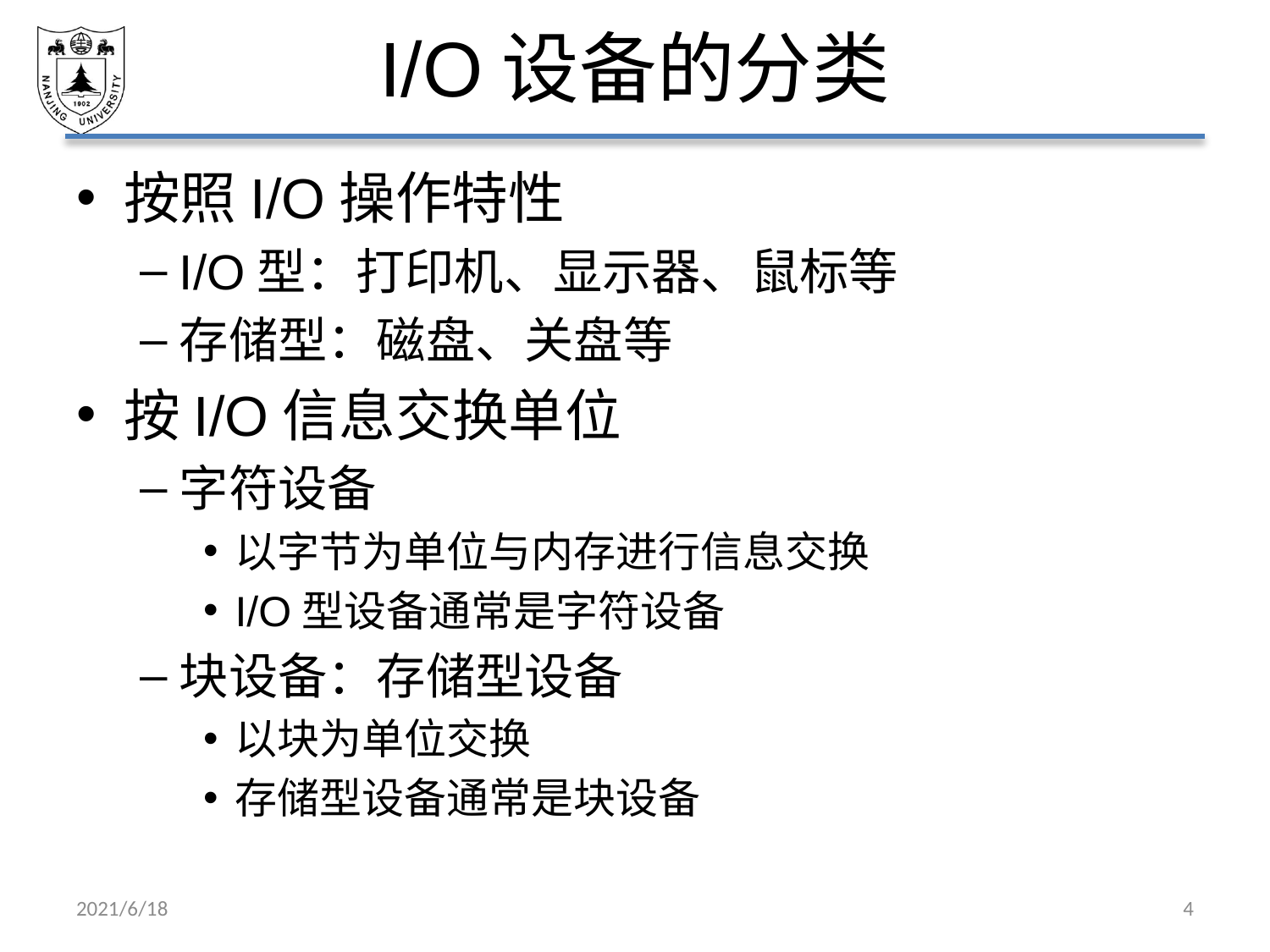

# I/O设备的分类
按照I/O操作特性
I/O型：打印机、显示器、鼠标等
存储型：磁盘、关盘等
按I/O信息交换单位
字符设备
以字节为单位与内存进行信息交换
I/O型设备通常是字符设备
块设备：存储型设备
以块为单位交换
存储型设备通常是块设备
2021/6/18
4